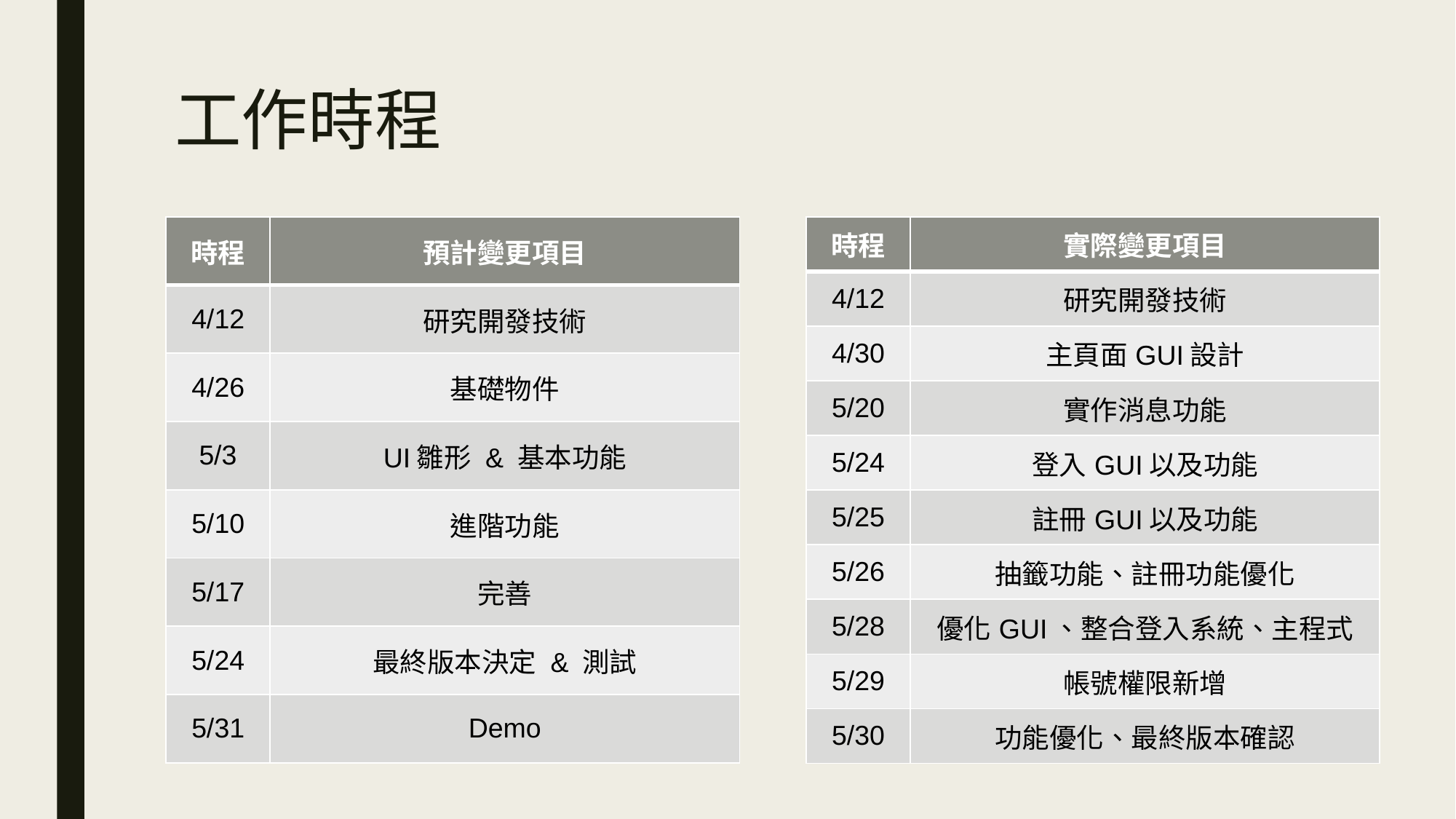

# 工作時程
| 時程 | 實際變更項目 |
| --- | --- |
| 4/12 | 研究開發技術 |
| 4/30 | 主頁面GUI設計 |
| 5/20 | 實作消息功能 |
| 5/24 | 登入GUI以及功能 |
| 5/25 | 註冊GUI以及功能 |
| 5/26 | 抽籤功能、註冊功能優化 |
| 5/28 | 優化GUI、整合登入系統、主程式 |
| 5/29 | 帳號權限新增 |
| 5/30 | 功能優化、最終版本確認 |
| 時程 | 預計變更項目 |
| --- | --- |
| 4/12 | 研究開發技術 |
| 4/26 | 基礎物件 |
| 5/3 | UI雛形 & 基本功能 |
| 5/10 | 進階功能 |
| 5/17 | 完善 |
| 5/24 | 最終版本決定 & 測試 |
| 5/31 | Demo |